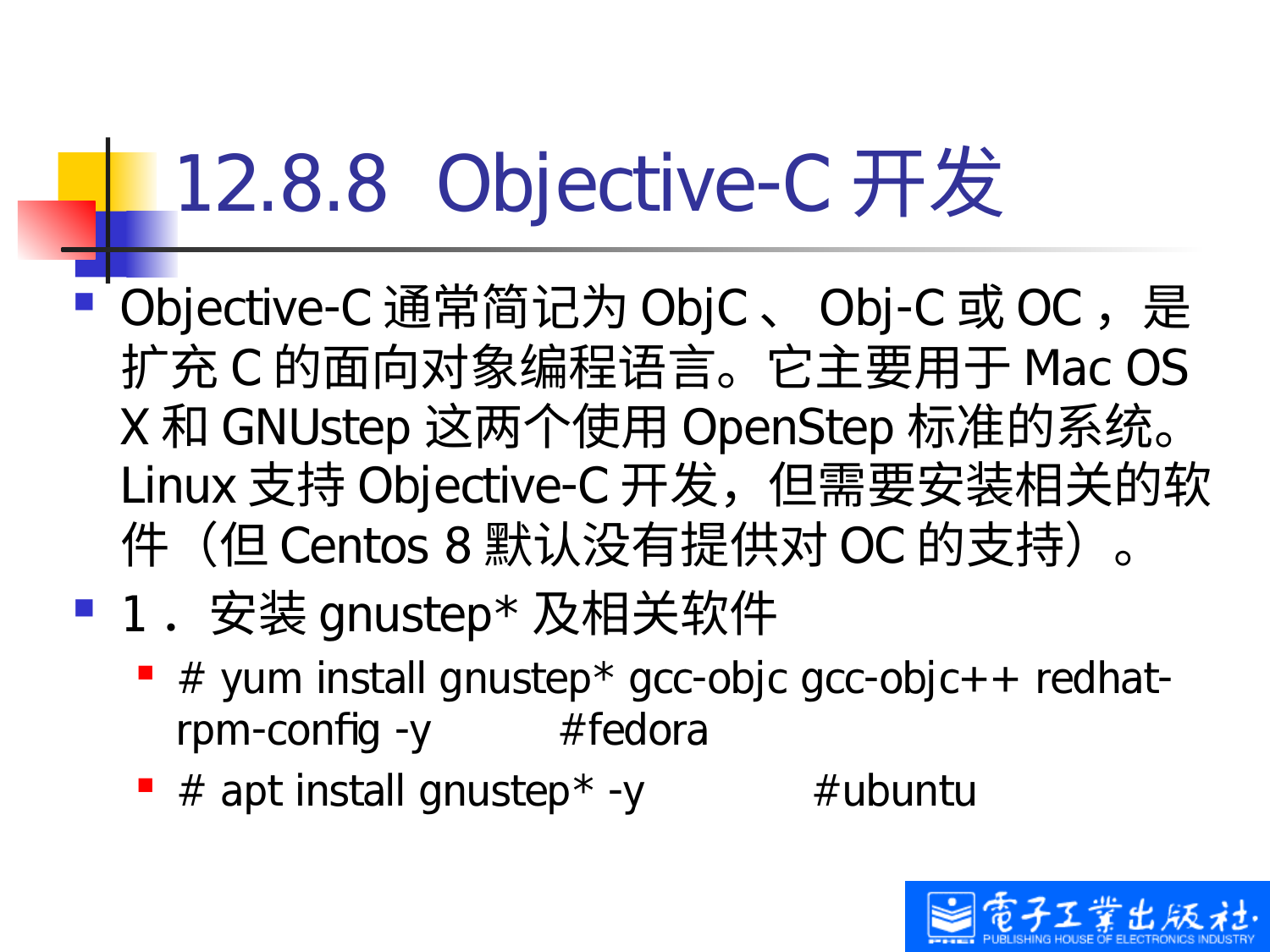

# 12.8.8  Objective-C开发
Objective-C通常简记为ObjC、Obj-C或OC，是扩充C的面向对象编程语言。它主要用于Mac OS X和GNUstep这两个使用OpenStep标准的系统。Linux支持Objective-C开发，但需要安装相关的软件（但Centos 8默认没有提供对OC的支持）。
1．安装gnustep*及相关软件
# yum install gnustep* gcc-objc gcc-objc++ redhat-rpm-config -y 	#fedora
# apt install gnustep* -y 		#ubuntu